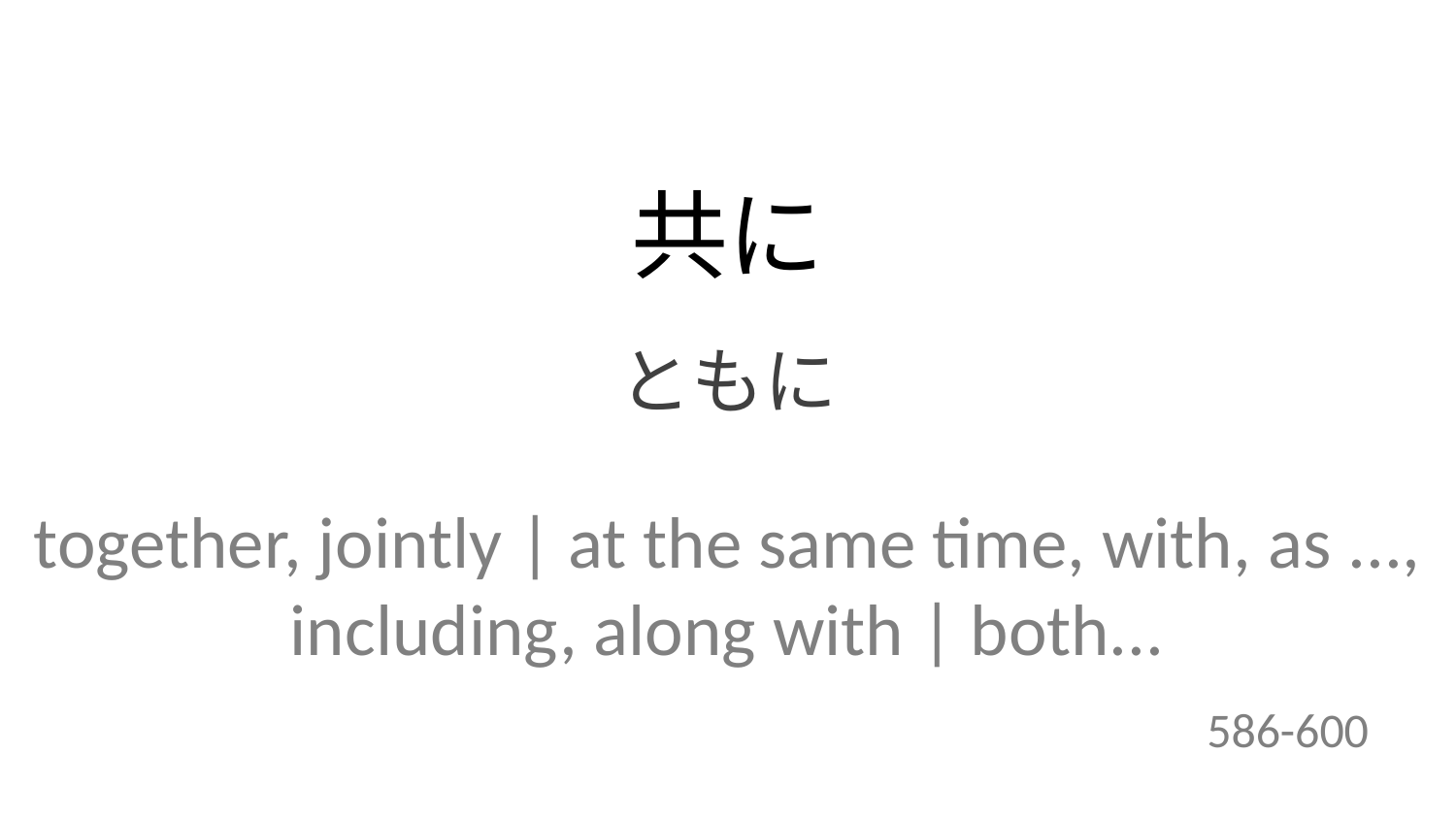

共に

ともに
together, jointly | at the same time, with, as ..., including, along with | both...
586-600